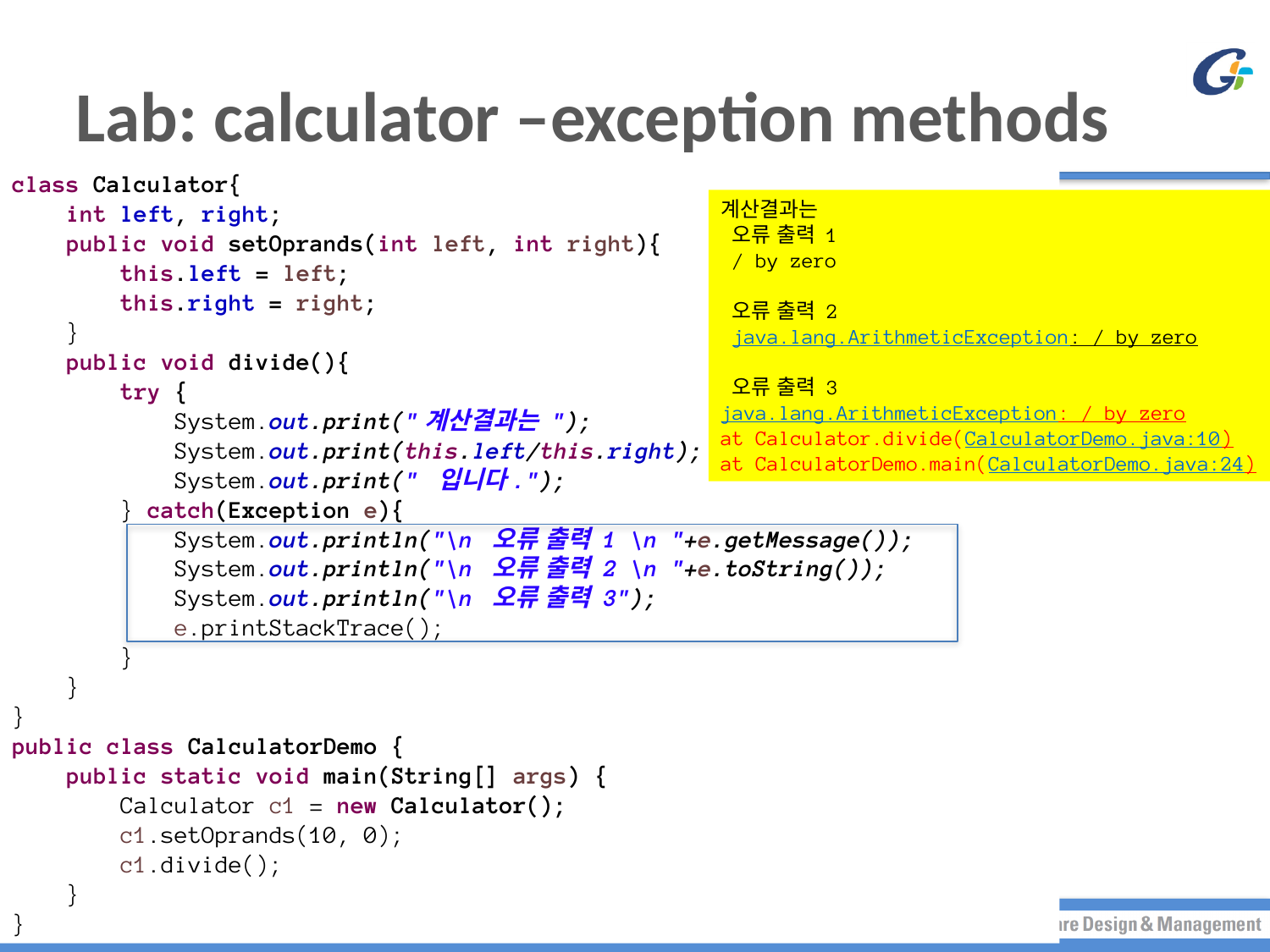

# Lab: calculator –exception methods
class Calculator{
    int left, right;
    public void setOprands(int left, int right){
        this.left = left;
        this.right = right;
    }
    public void divide(){
        try {
            System.out.print("계산결과는 ");
            System.out.print(this.left/this.right);
            System.out.print(" 입니다.");
        } catch(Exception e){
            System.out.println("\n 오류 출력 1 \n "+e.getMessage());
            System.out.println("\n 오류 출력 2 \n "+e.toString());
            System.out.println("\n 오류 출력 3");
            e.printStackTrace();
        }
    }
}
public class CalculatorDemo {
    public static void main(String[] args) {
        Calculator c1 = new Calculator();
        c1.setOprands(10, 0);
        c1.divide();
    }
}
계산결과는
 오류 출력 1
 / by zero

 오류 출력 2
 java.lang.ArithmeticException: / by zero

 오류 출력 3
java.lang.ArithmeticException: / by zero
at Calculator.divide(CalculatorDemo.java:10)
at CalculatorDemo.main(CalculatorDemo.java:24)